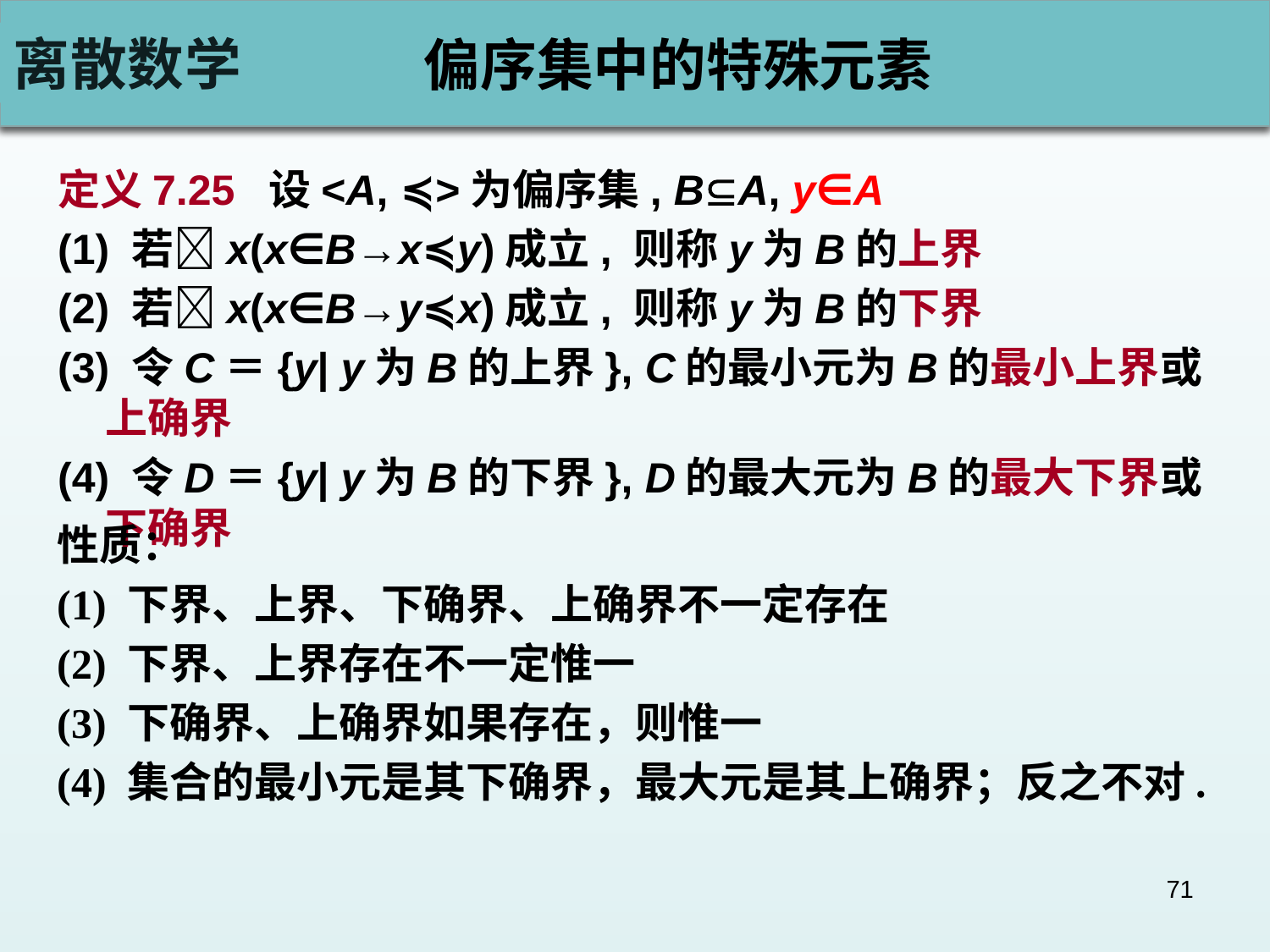

# 偏序集中的特殊元素
定义7.25  设<A, ≼>为偏序集, B⊆A, y∈A
(1) 若∀x(x∈B→x≼y)成立, 则称y为B的上界
(2) 若∀x(x∈B→y≼x)成立, 则称y为B的下界
(3) 令C＝{y| y为B的上界}, C的最小元为B的最小上界或上确界
(4) 令D＝{y| y为B的下界}, D的最大元为B的最大下界或下确界

性质：
(1) 下界、上界、下确界、上确界不一定存在
(2) 下界、上界存在不一定惟一
(3) 下确界、上确界如果存在，则惟一
(4) 集合的最小元是其下确界，最大元是其上确界；反之不对.
71